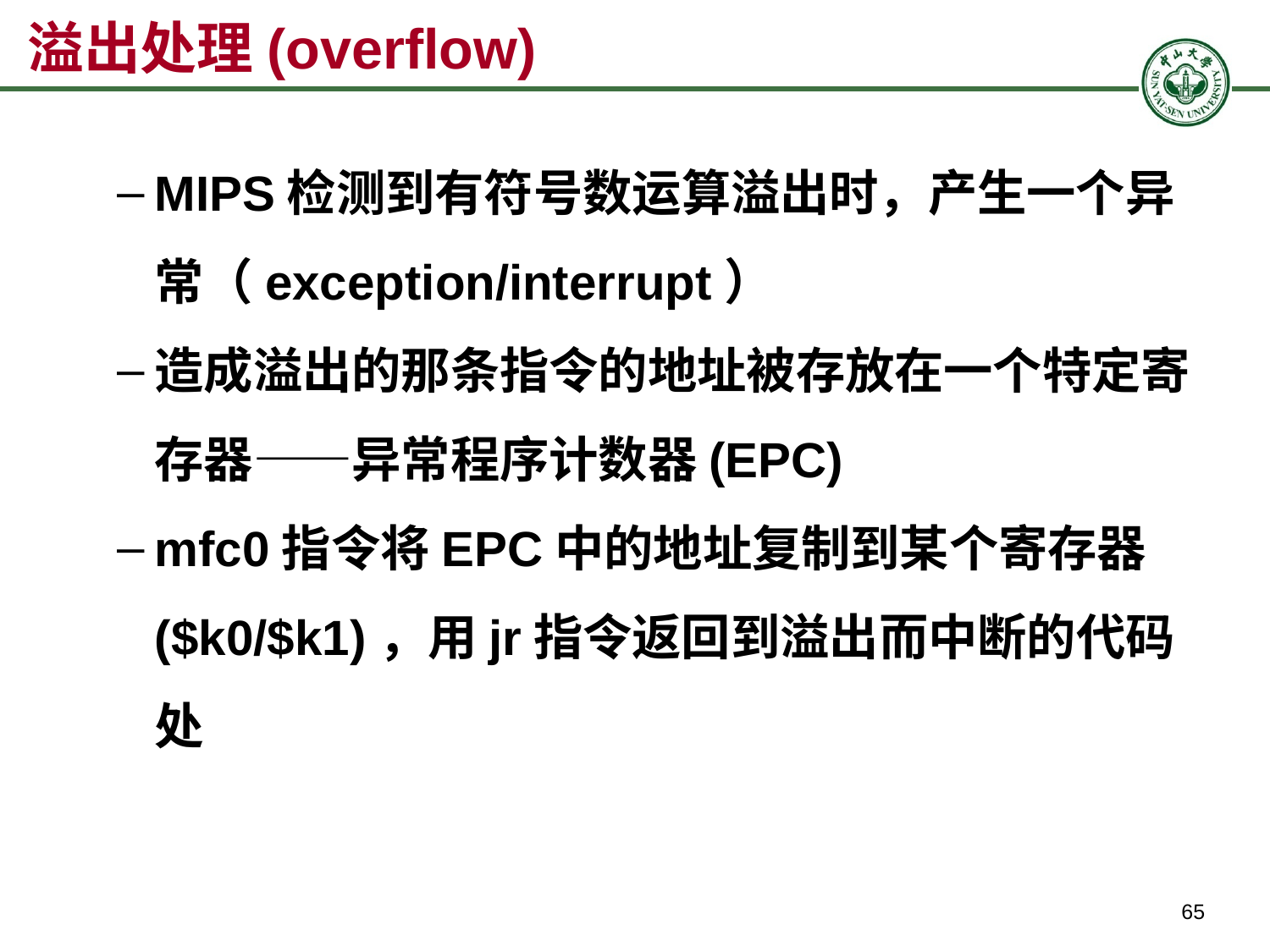

溢出处理(overflow)
MIPS检测到有符号数运算溢出时，产生一个异常（exception/interrupt）
造成溢出的那条指令的地址被存放在一个特定寄存器——异常程序计数器(EPC)
mfc0指令将EPC中的地址复制到某个寄存器($k0/$k1)，用jr指令返回到溢出而中断的代码处